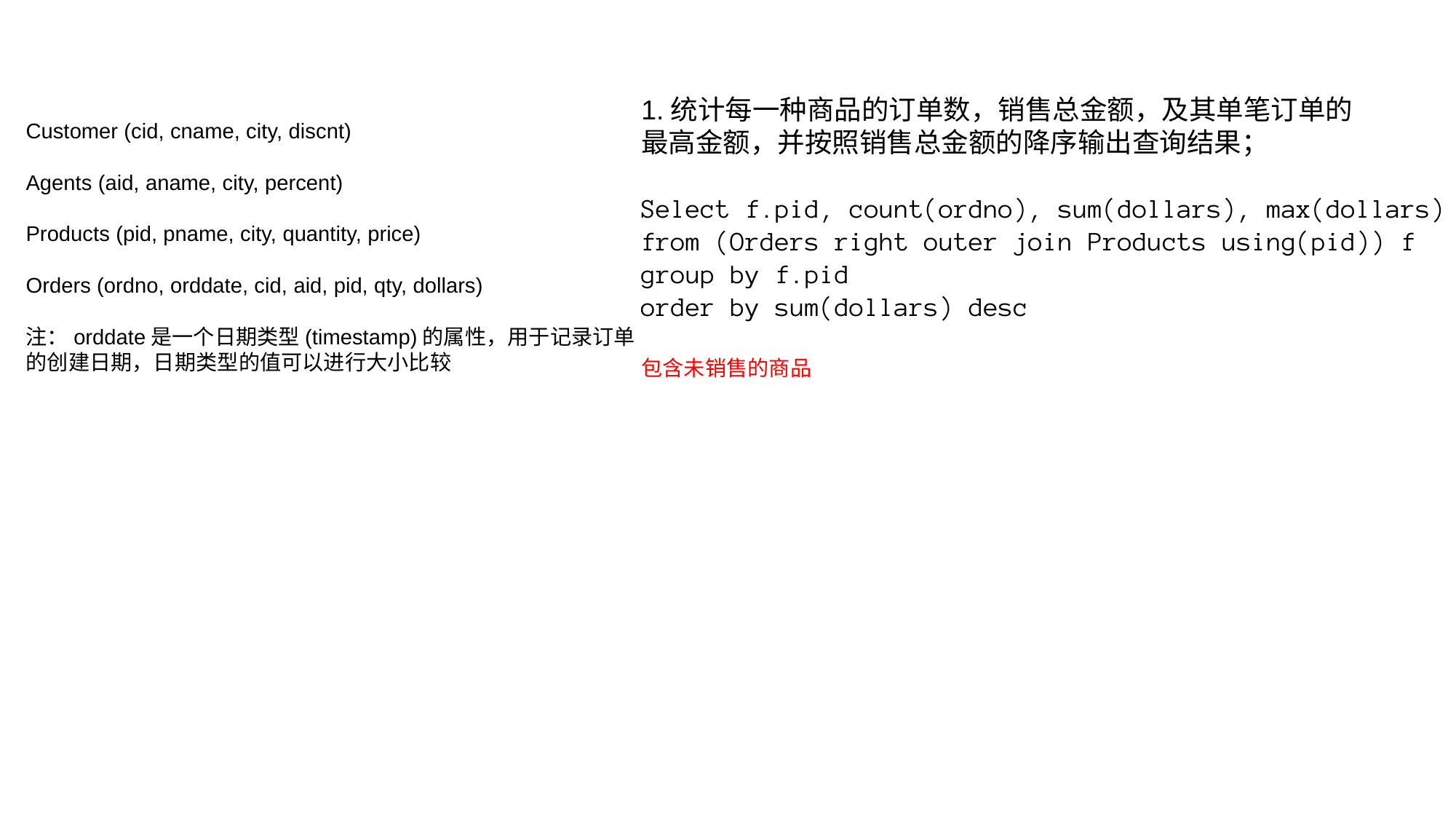

1.统计每一种商品的订单数，销售总金额，及其单笔订单的
最高金额，并按照销售总金额的降序输出查询结果；

Select f.pid, count(ordno), sum(dollars), max(dollars)
from (Orders right outer join Products using(pid)) f
group by f.pid
order by sum(dollars) desc

包含未销售的商品

Customer (cid, cname, city, discnt)

Agents (aid, aname, city, percent)

Products (pid, pname, city, quantity, price)

Orders (ordno, orddate, cid, aid, pid, qty, dollars)

注：orddate是一个日期类型(timestamp)的属性，用于记录订单的创建日期，日期类型的值可以进行大小比较